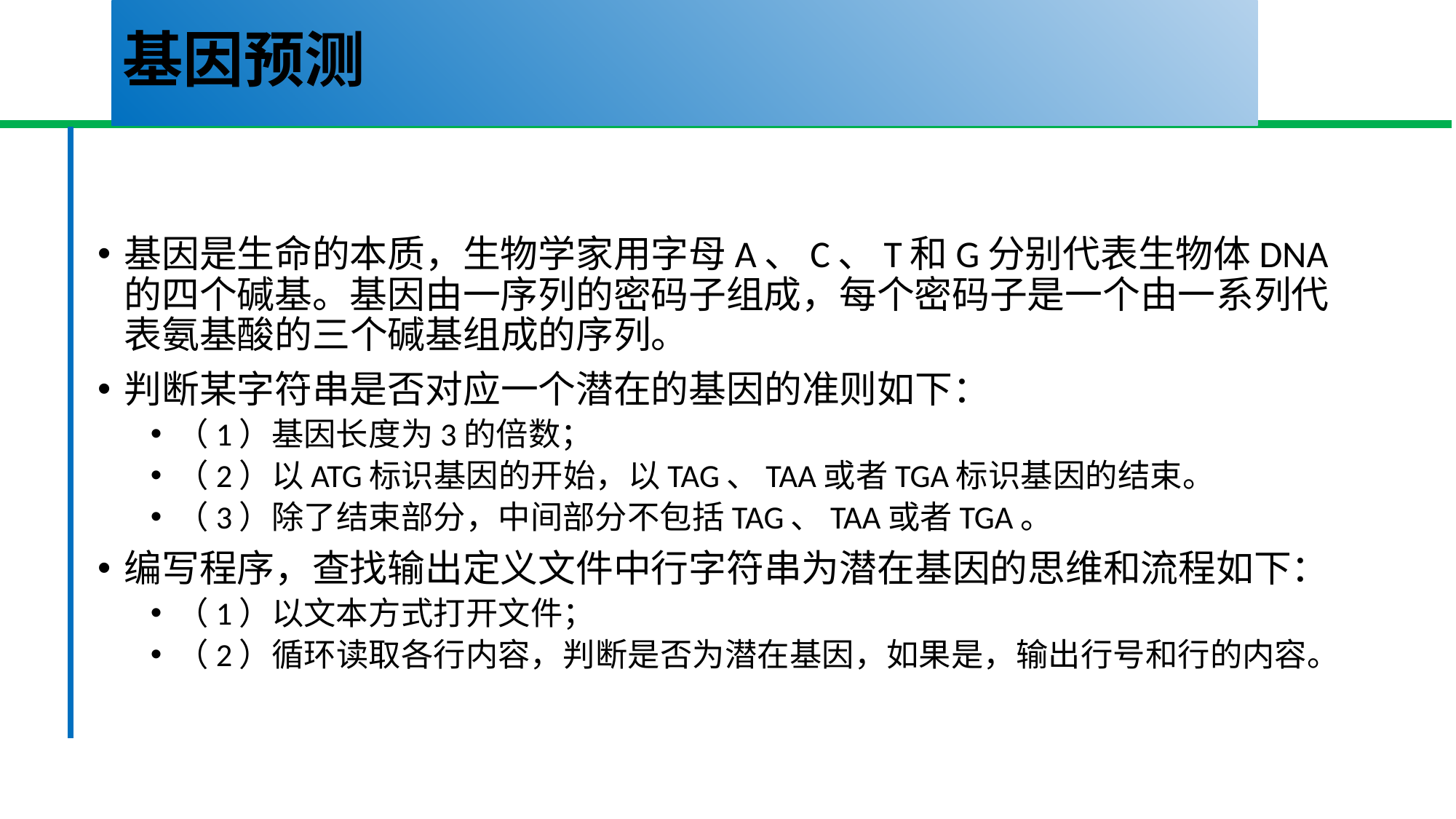

# 基因预测
基因是生命的本质，生物学家用字母A、C、T和G分别代表生物体DNA的四个碱基。基因由一序列的密码子组成，每个密码子是一个由一系列代表氨基酸的三个碱基组成的序列。
判断某字符串是否对应一个潜在的基因的准则如下：
（1）基因长度为3的倍数；
（2）以ATG标识基因的开始，以TAG、TAA或者TGA标识基因的结束。
（3）除了结束部分，中间部分不包括TAG、TAA或者TGA。
编写程序，查找输出定义文件中行字符串为潜在基因的思维和流程如下：
（1）以文本方式打开文件；
（2）循环读取各行内容，判断是否为潜在基因，如果是，输出行号和行的内容。